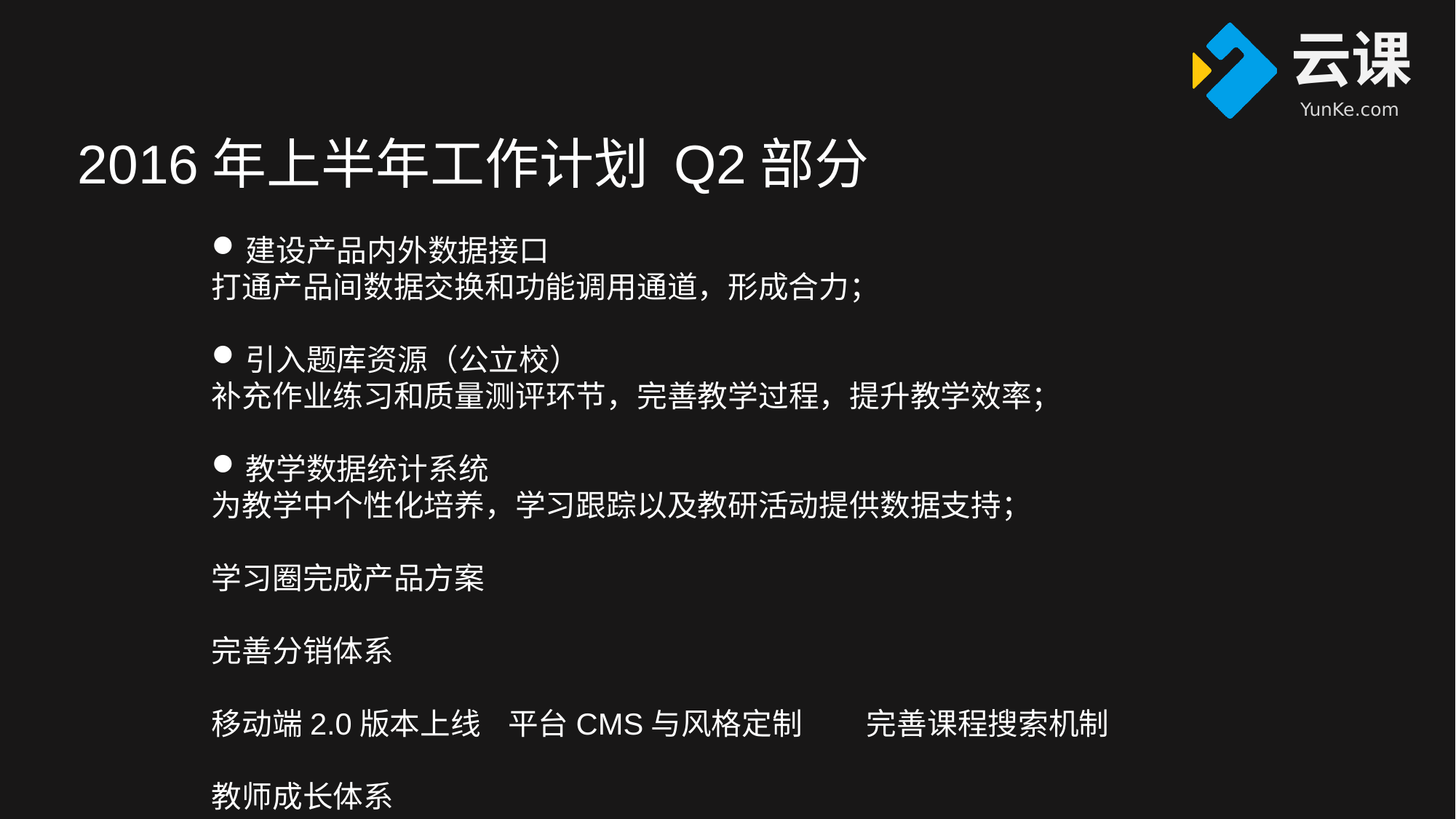

2016年上半年工作计划 Q2部分
建设产品内外数据接口
打通产品间数据交换和功能调用通道，形成合力；

引入题库资源（公立校）
补充作业练习和质量测评环节，完善教学过程，提升教学效率；

教学数据统计系统
为教学中个性化培养，学习跟踪以及教研活动提供数据支持；

学习圈完成产品方案

完善分销体系

移动端2.0版本上线    平台CMS与风格定制	完善课程搜索机制

教师成长体系